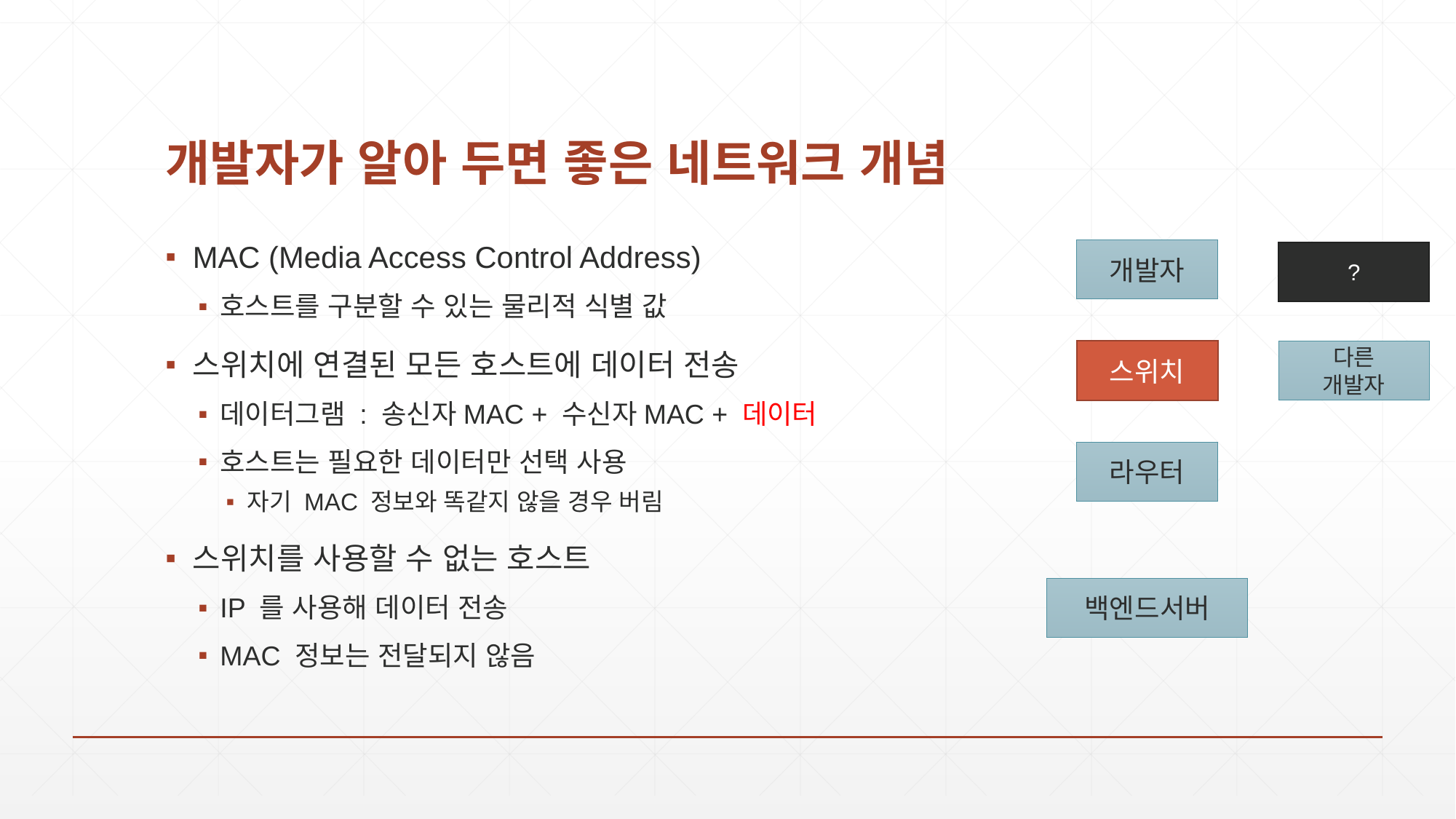

# 개발자가 알아 두면 좋은 네트워크 개념
MAC (Media Access Control Address)
호스트를 구분할 수 있는 물리적 식별 값
스위치에 연결된 모든 호스트에 데이터 전송
데이터그램 : 송신자MAC + 수신자MAC + 데이터
호스트는 필요한 데이터만 선택 사용
자기 MAC 정보와 똑같지 않을 경우 버림
스위치를 사용할 수 없는 호스트
IP 를 사용해 데이터 전송
MAC 정보는 전달되지 않음
개발자
?
스위치
다른
개발자
라우터
백엔드서버